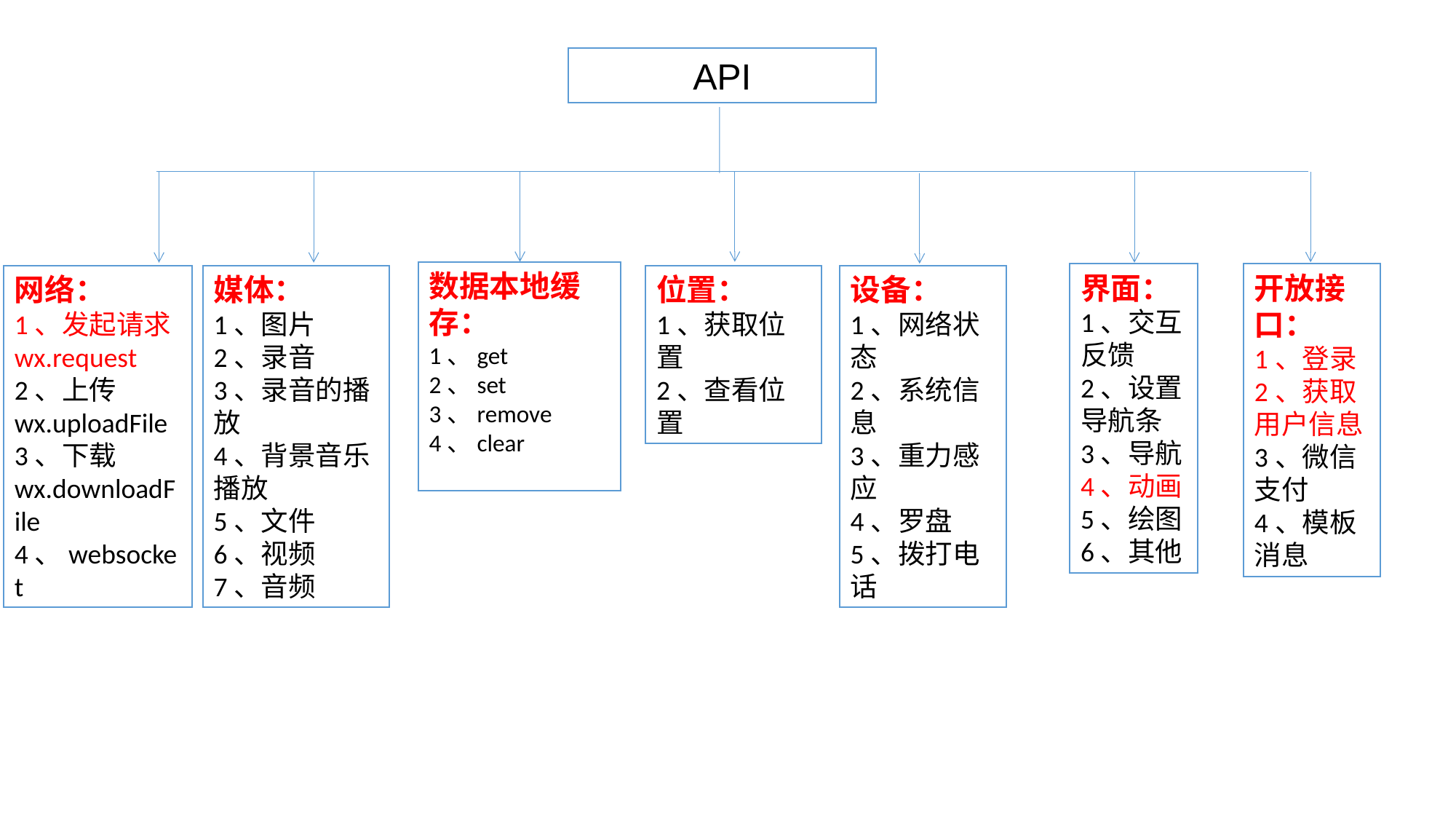

API
数据本地缓存：
1、get
2、set
3、remove
4、clear

界面：
1、交互反馈
2、设置导航条
3、导航
4、动画
5、绘图
6、其他
开放接口：
1、登录
2、获取用户信息
3、微信支付
4、模板消息
位置：
1、获取位置
2、查看位置
设备：
1、网络状态
2、系统信息
3、重力感应
4、罗盘
5、拨打电话
网络：
1、发起请求wx.request
2、上传wx.uploadFile
3、下载wx.downloadFile
4、websocket
媒体：
1、图片
2、录音
3、录音的播放
4、背景音乐播放
5、文件
6、视频
7、音频